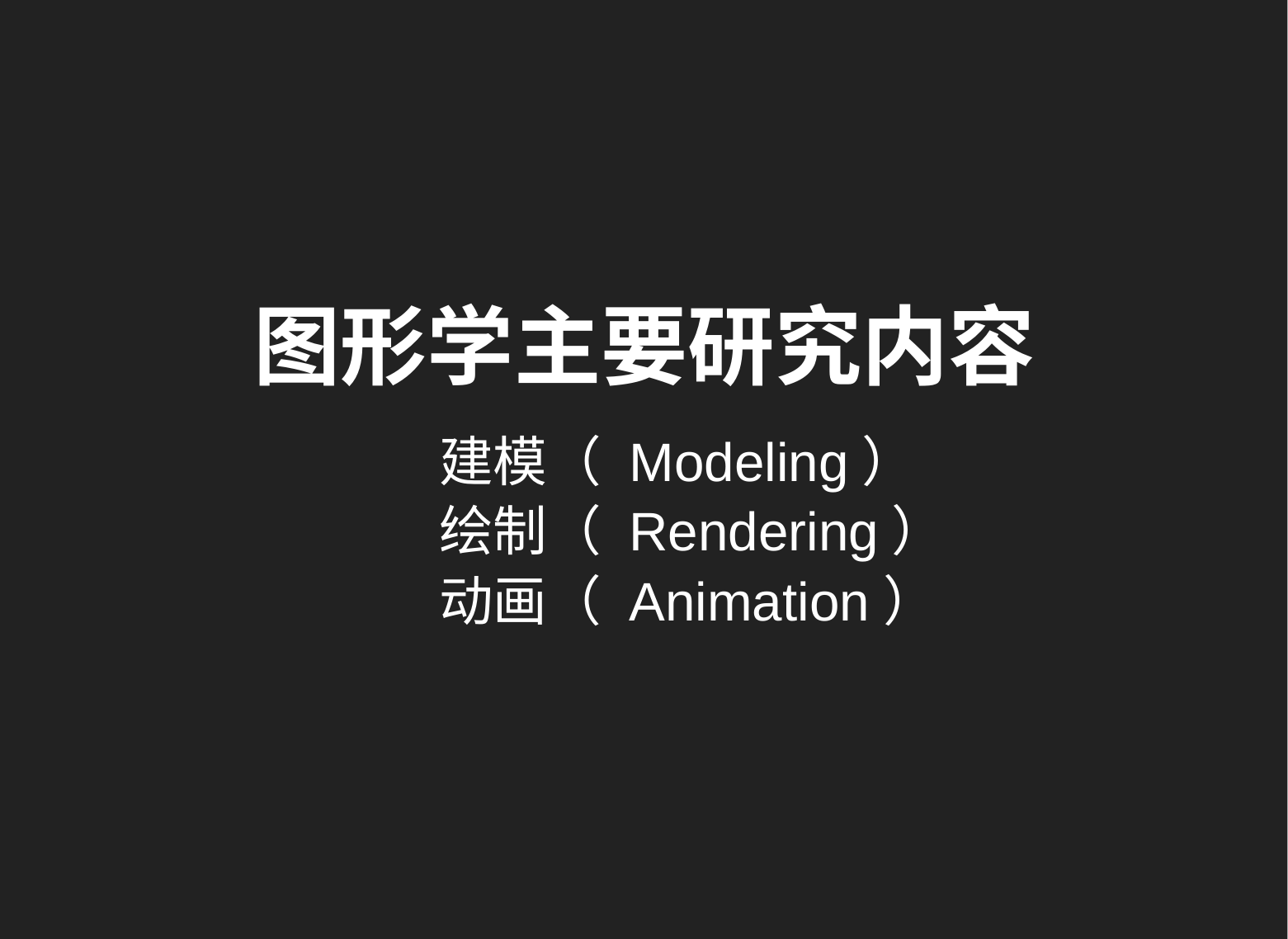

图形学主要研究内容
建模（ Modeling）
绘制（ Rendering）
动画（ Animation）